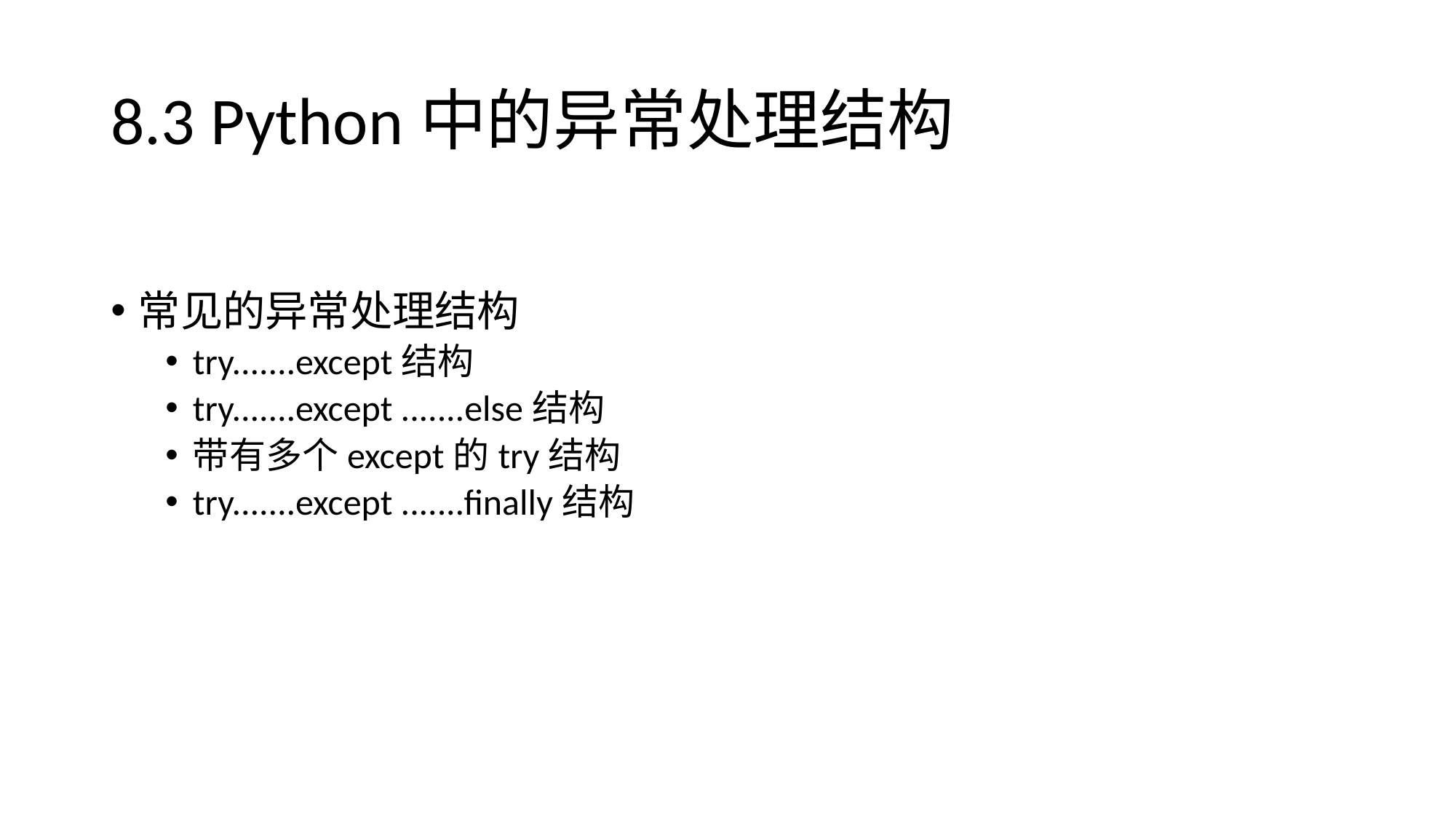

# 8.3 Python中的异常处理结构

常见的异常处理结构
try.......except结构
try.......except .......else结构
带有多个except的try结构
try.......except .......finally结构